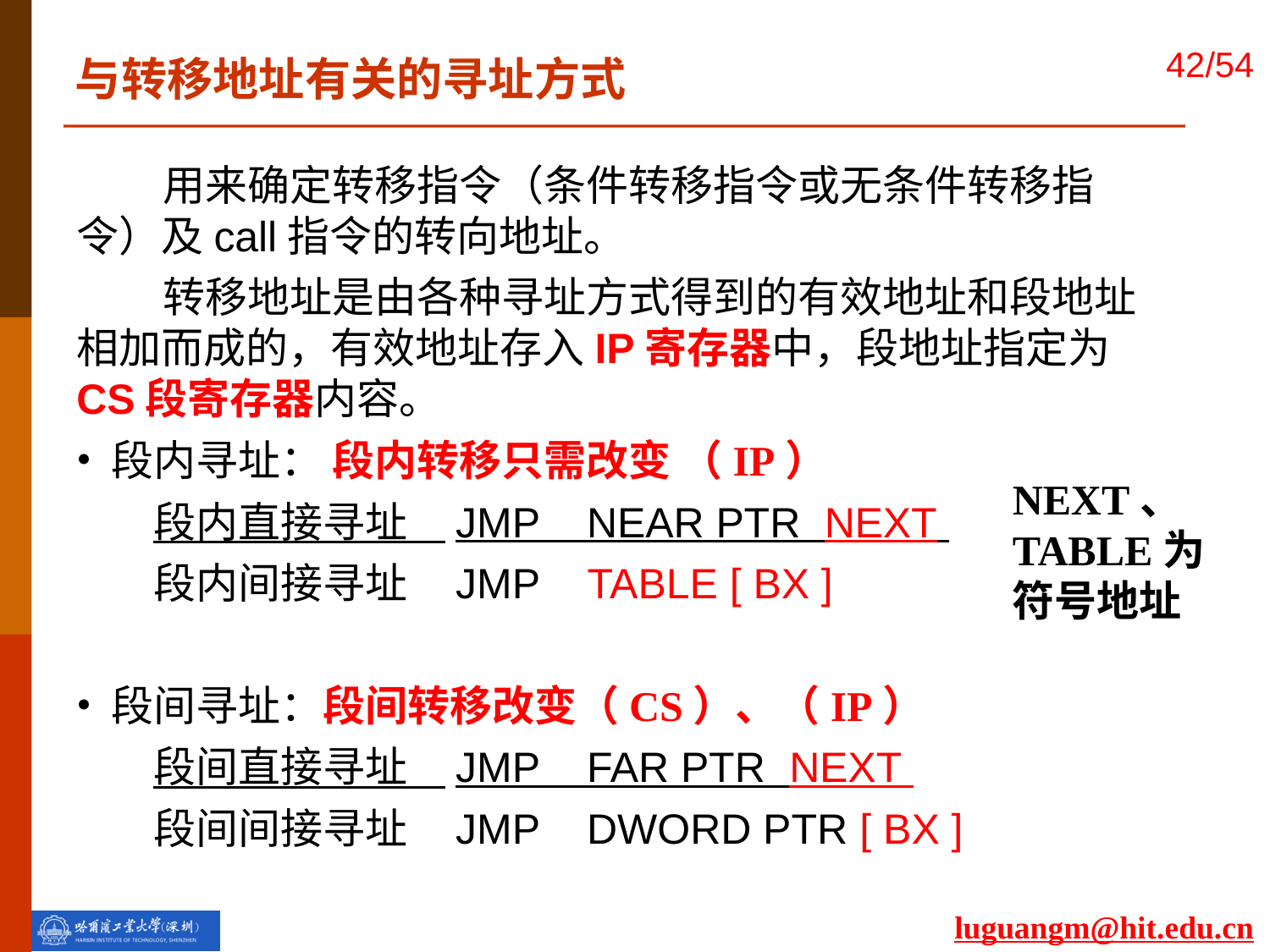

与转移地址有关的寻址方式
        用来确定转移指令（条件转移指令或无条件转移指令）及call指令的转向地址。
        转移地址是由各种寻址方式得到的有效地址和段地址相加而成的，有效地址存入IP寄存器中，段地址指定为CS段寄存器内容。
 段内寻址： 段内转移只需改变 （IP）
       段内直接寻址    JMP    NEAR PTR  NEXT
       段内间接寻址    JMP    TABLE [ BX ]

 段间寻址：段间转移改变（CS）、（IP）
       段间直接寻址    JMP    FAR PTR  NEXT
       段间间接寻址    JMP    DWORD PTR [ BX ]

NEXT、TABLE为符号地址